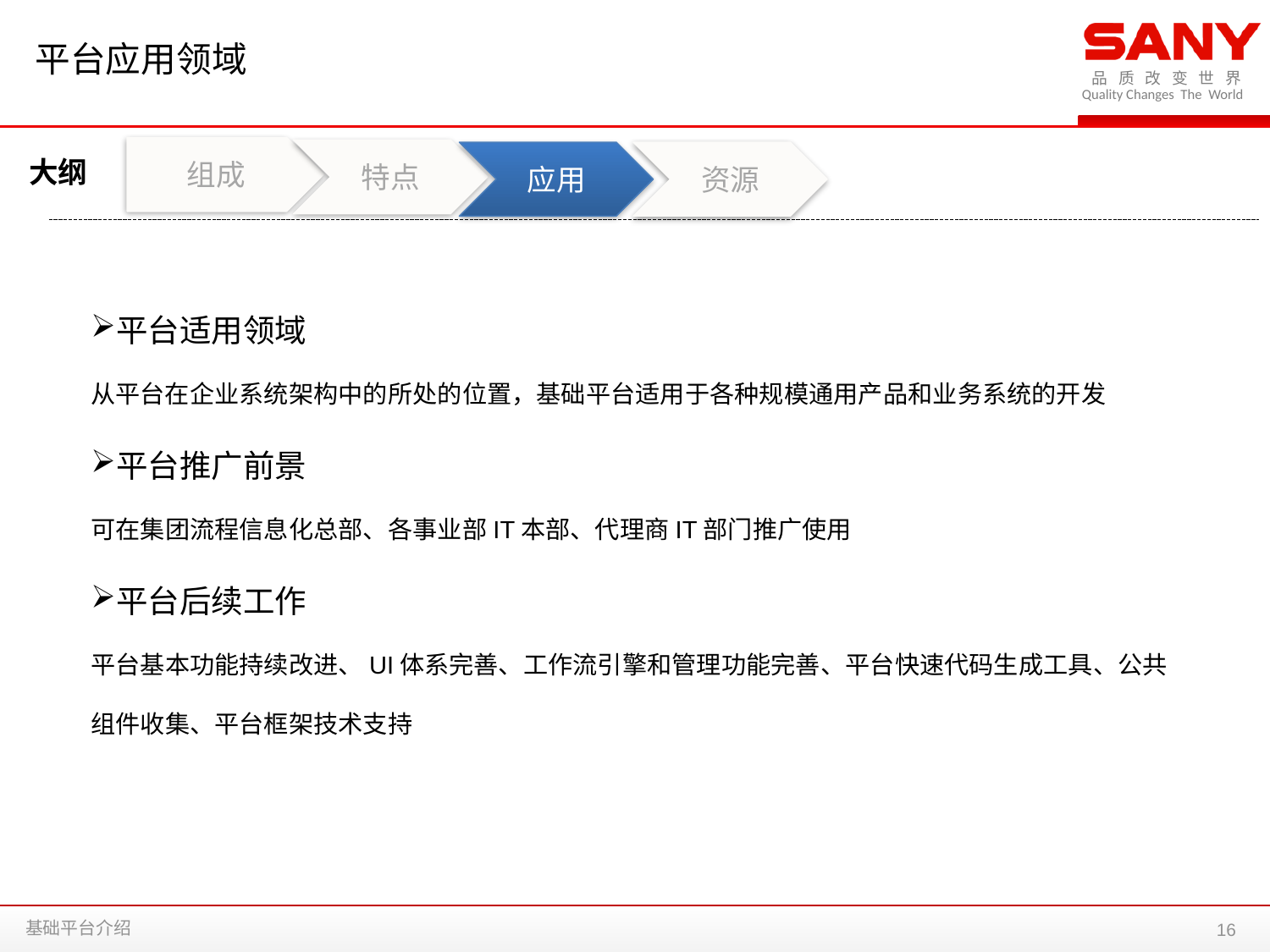

平台应用领域
大纲
组成
特点
应用
资源

平台适用领域
从平台在企业系统架构中的所处的位置，基础平台适用于各种规模通用产品和业务系统的开发
平台推广前景
可在集团流程信息化总部、各事业部IT本部、代理商IT部门推广使用
平台后续工作
平台基本功能持续改进、UI体系完善、工作流引擎和管理功能完善、平台快速代码生成工具、公共组件收集、平台框架技术支持
16
基础平台介绍